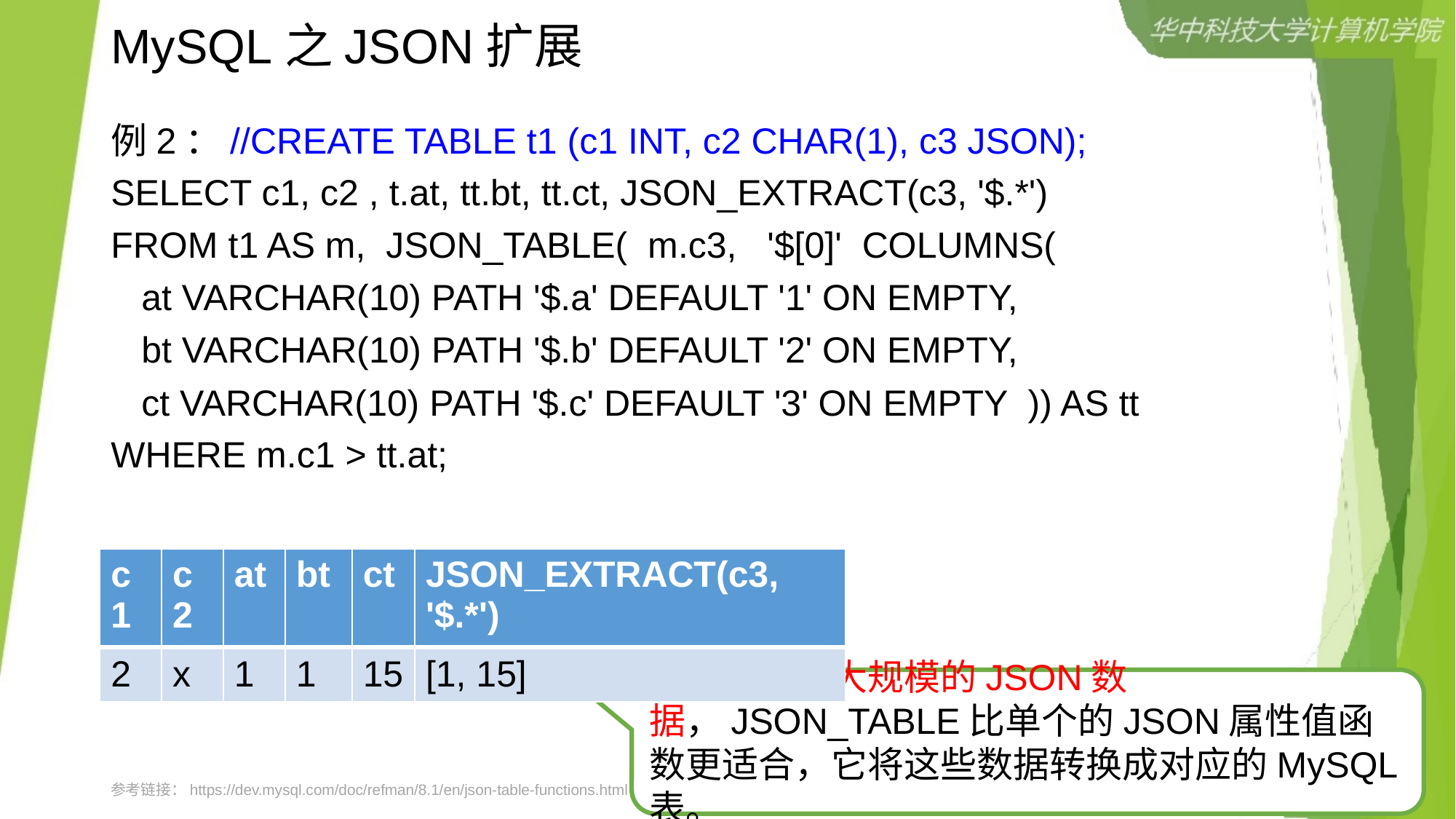

# MySQL之JSON扩展
例2：//CREATE TABLE t1 (c1 INT, c2 CHAR(1), c3 JSON);
SELECT c1, c2 , t.at, tt.bt, tt.ct, JSON_EXTRACT(c3, '$.*')
FROM t1 AS m,  JSON_TABLE(  m.c3,   '$[0]'  COLUMNS(
   at VARCHAR(10) PATH '$.a' DEFAULT '1' ON EMPTY,
   bt VARCHAR(10) PATH '$.b' DEFAULT '2' ON EMPTY,
   ct VARCHAR(10) PATH '$.c' DEFAULT '3' ON EMPTY  )) AS tt
WHERE m.c1 > tt.at;
| c1 | c2 | at | bt | ct | JSON\_EXTRACT(c3, '$.\*') |
| --- | --- | --- | --- | --- | --- |
| 2 | x | 1 | 1 | 15 | [1, 15] |
如果要分析大规模的JSON数据，JSON_TABLE比单个的JSON属性值函数更适合，它将这些数据转换成对应的MySQL表。
58
参考链接：https://dev.mysql.com/doc/refman/8.1/en/json-table-functions.html